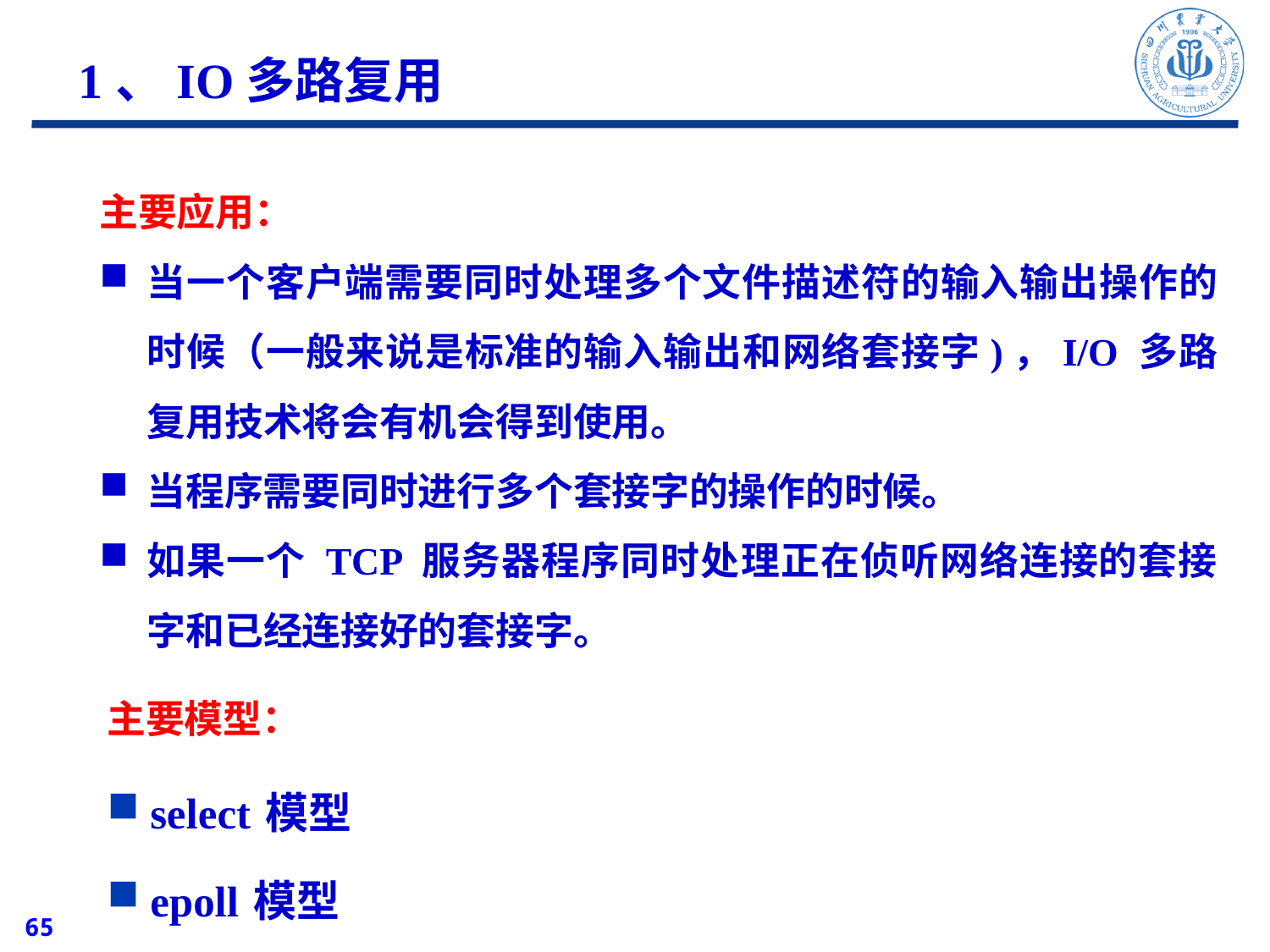

1、IO多路复用
主要应用：
当一个客户端需要同时处理多个文件描述符的输入输出操作的时候（一般来说是标准的输入输出和网络套接字)，I/O 多路复用技术将会有机会得到使用。
当程序需要同时进行多个套接字的操作的时候。
如果一个 TCP 服务器程序同时处理正在侦听网络连接的套接字和已经连接好的套接字。
主要模型：
select 模型
epoll 模型